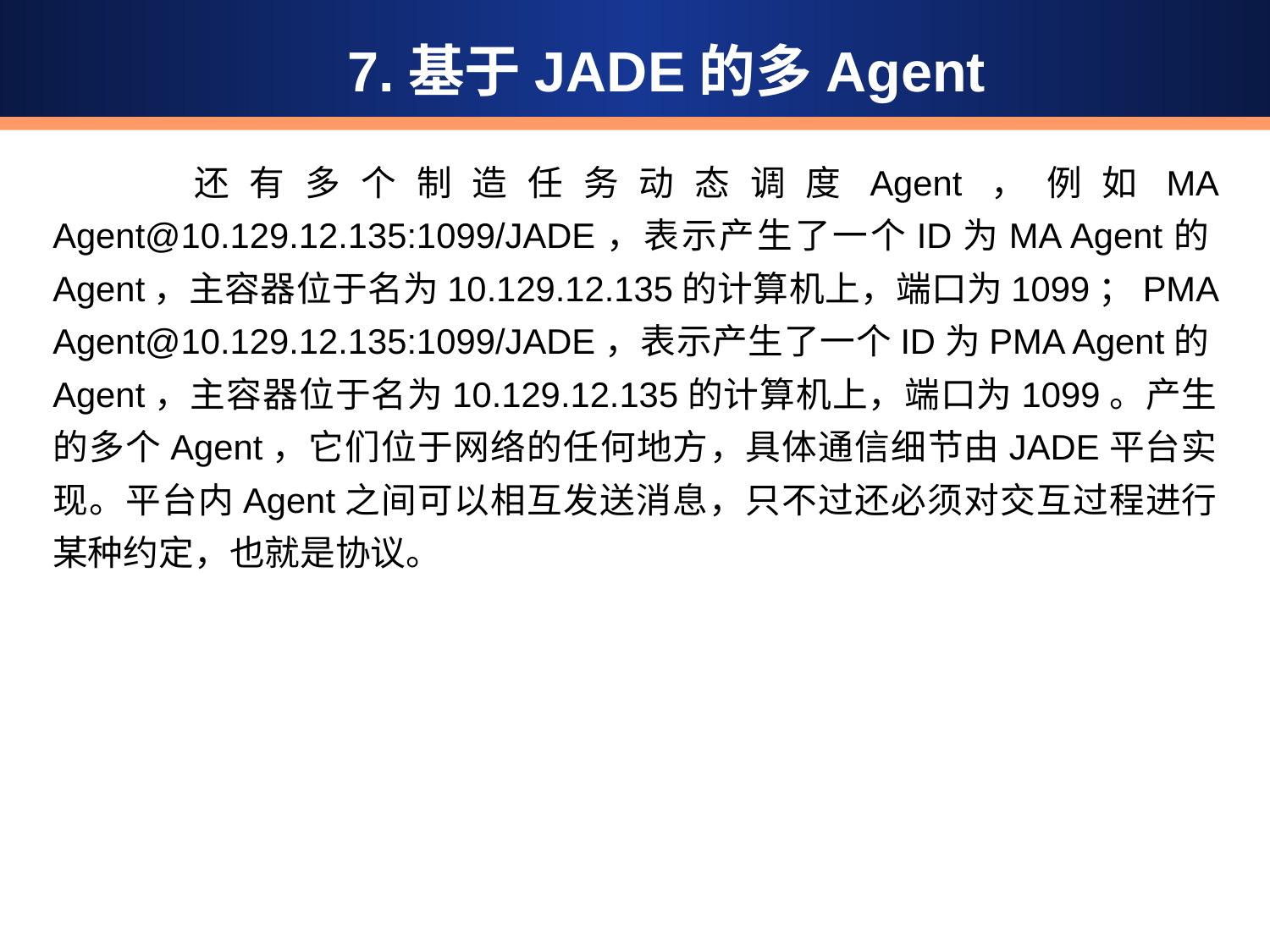

7.基于JADE的多Agent
    还有多个制造任务动态调度Agent，例如MA Agent@10.129.12.135:1099/JADE，表示产生了一个ID为MA Agent的Agent，主容器位于名为10.129.12.135的计算机上，端口为1099；PMA Agent@10.129.12.135:1099/JADE，表示产生了一个ID为PMA Agent的Agent，主容器位于名为10.129.12.135的计算机上，端口为1099。产生的多个Agent，它们位于网络的任何地方，具体通信细节由JADE平台实现。平台内Agent之间可以相互发送消息，只不过还必须对交互过程进行某种约定，也就是协议。